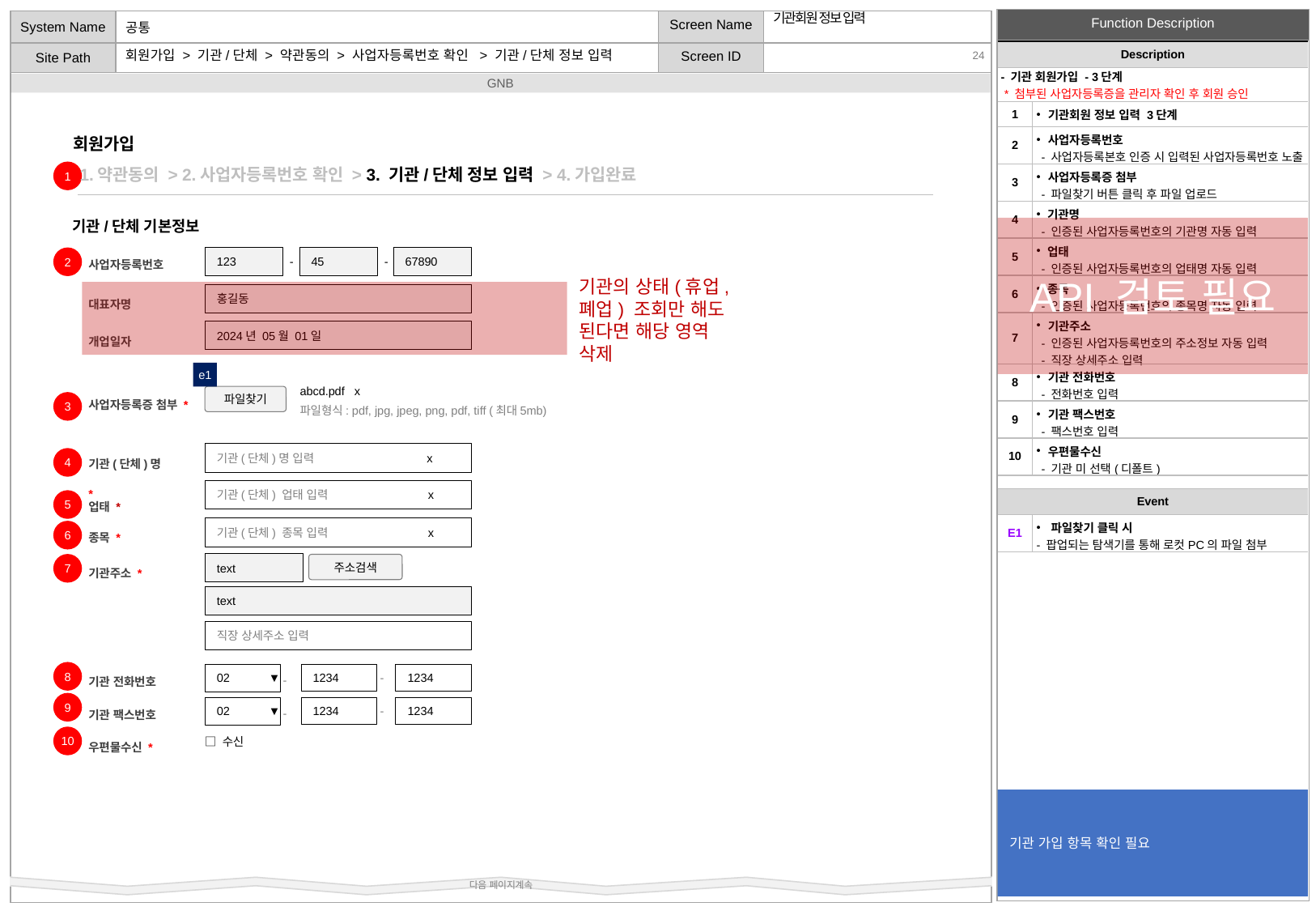

기관회원 정보 입력
| Description |  |
| --- | --- |
| - 기관 회원가입 - 3단계 \* 첨부된 사업자등록증을 관리자 확인 후 회원 승인 |  |
| 1 | 기관회원 정보 입력 3단계 |
| 2 | 사업자등록번호 - 사업자등록본호 인증 시 입력된 사업자등록번호 노출 |
| 3 | 사업자등록증 첨부 - 파일찾기 버튼 클릭 후 파일 업로드 |
| 4 | 기관명 - 인증된 사업자등록번호의 기관명 자동 입력 |
| 5 | 업태 - 인증된 사업자등록번호의 업태명 자동 입력 |
| 6 | 종목 - 인증된 사업자등록번호의 종목명 자동 입력 |
| 7 | 기관주소 - 인증된 사업자등록번호의 주소정보 자동 입력 - 직장 상세주소 입력 |
| 8 | 기관 전화번호 - 전화번호 입력 |
| 9 | 기관 팩스번호 - 팩스번호 입력 |
| 10 | 우편물수신 - 기관 미 선택(디폴트) |

# 회원가입 > 기관/단체 > 약관동의 > 사업자등록번호 확인  > 기관/단체 정보 입력
회원가입
1.약관동의 > 2.사업자등록번호 확인 > 3. 기관/단체 정보 입력 > 4.가입완료
1
기관/단체 기본정보
API 검토 필요
사업자등록번호
123
45
67890
-
-
2
대표자명

홍길동
기관의 상태(휴업, 폐업) 조회만 해도 된다면 해당 영역 삭제
개업일자
2024년 05월 01일
e1
파일찾기
사업자등록증 첨부 *
abcd.pdf   x
3
파일형식: pdf, jpg, jpeg, png, pdf, tiff (최대5mb)
기관(단체)명 *
기관(단체)명 입력                                  x
4
업태 *
기관(단체) 업태 입력                              x
| Event |  |
| --- | --- |
| E1 | 파일찾기 클릭 시 - 팝업되는 탐색기를 통해 로컷PC의 파일 첨부 |
5
종목 *
기관(단체) 종목 입력                              x
6
기관주소 *
text
7
주소검색
text
직장 상세주소 입력
기관 전화번호
8
1234
1234
02            ▼
-
-
1234
1234
02            ▼
-
-
기관 팩스번호
9
우편물수신 *
10
□ 수신
기관 가입 항목 확인 필요